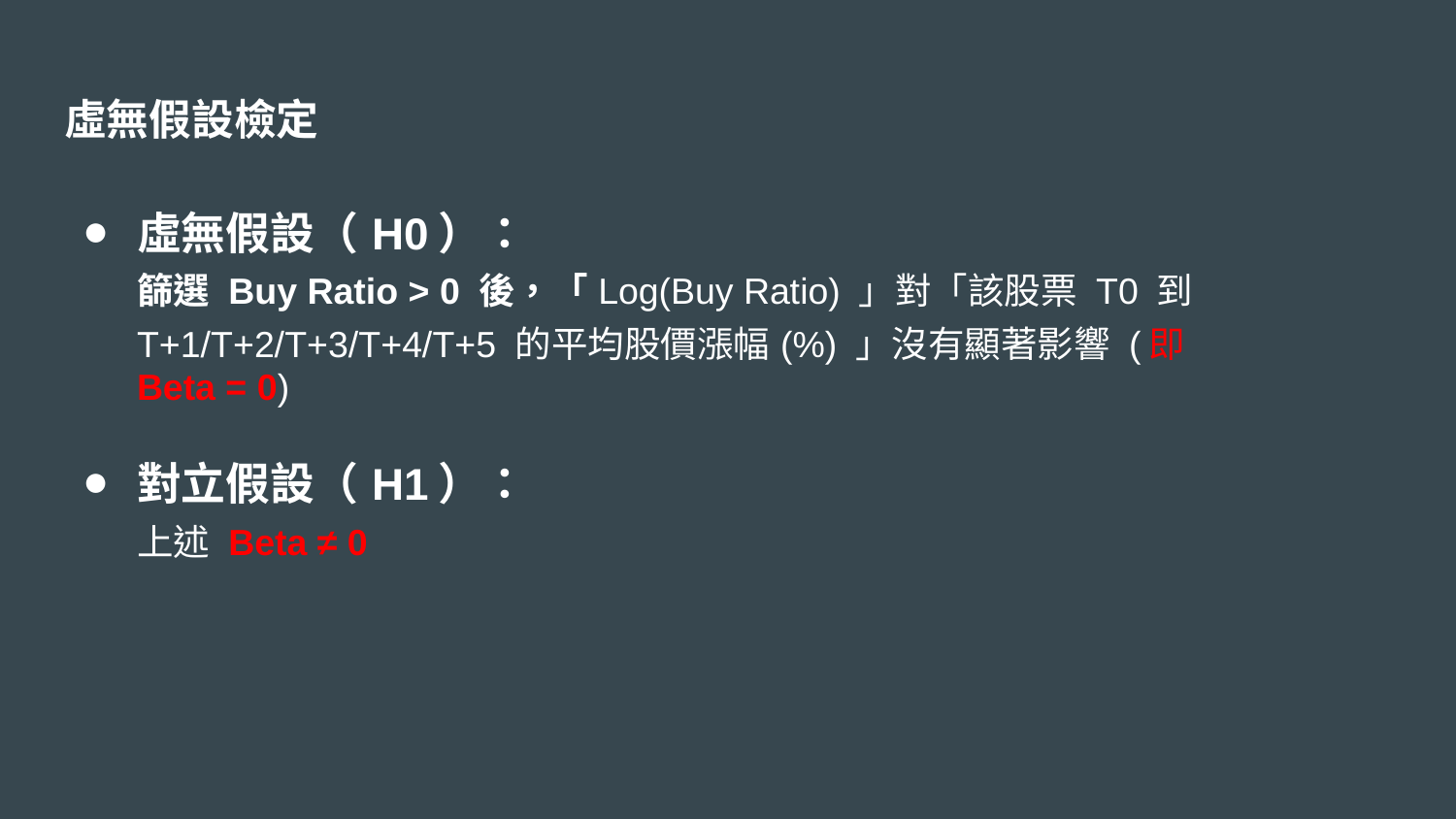

# 虛無假設檢定
虛無假設（H0）：
篩選 Buy Ratio > 0 後，「Log(Buy Ratio) 」對「該股票 T0 到 T+1/T+2/T+3/T+4/T+5 的平均股價漲幅(%) 」沒有顯著影響 (即Beta = 0)
對立假設（H1）：
上述 Beta ≠ 0